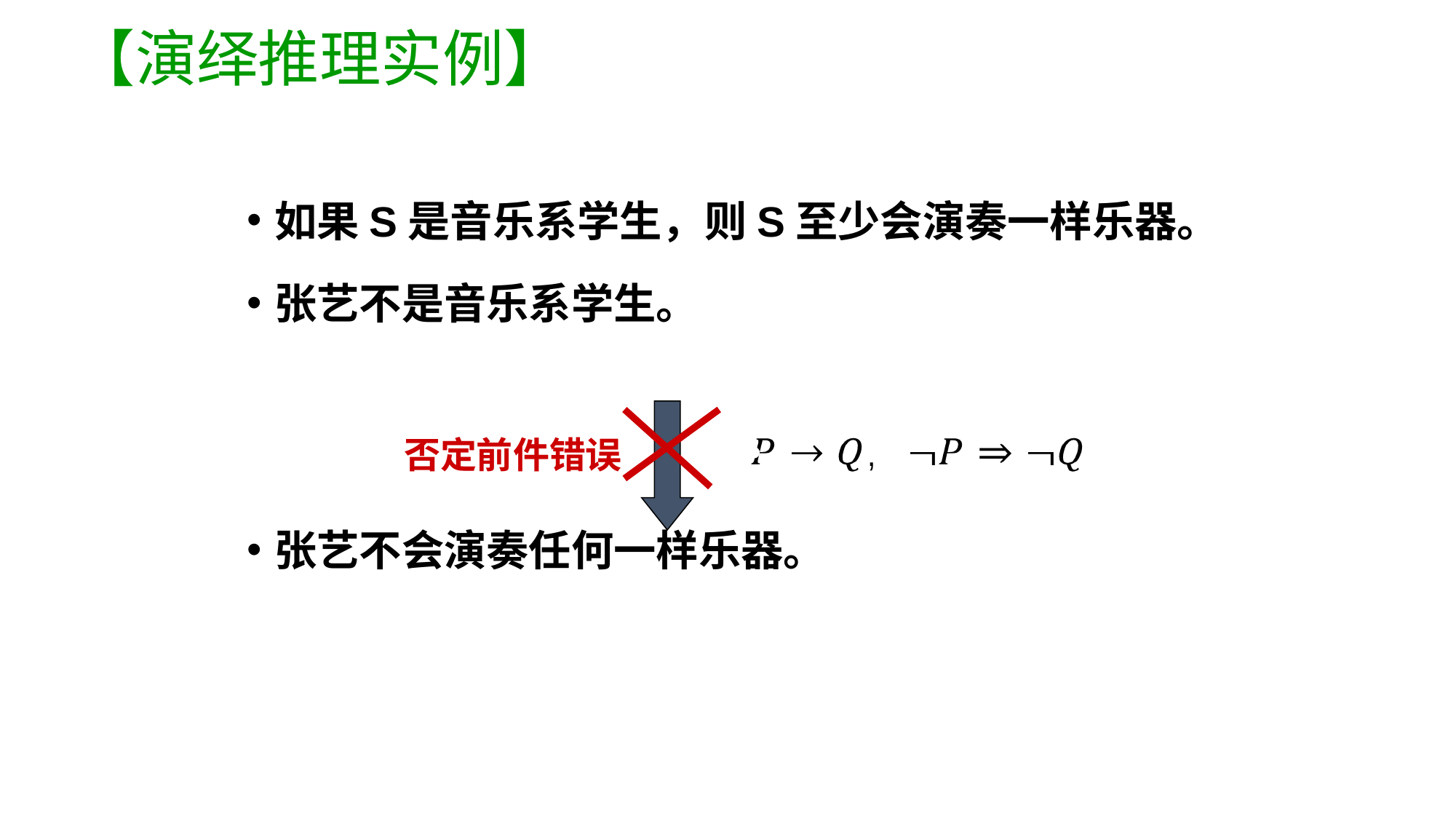

# 【演绎推理实例】
如果S是音乐系学生，则S至少会演奏一样乐器。
张艺不是音乐系学生。

张艺不会演奏任何一样乐器。

否定前件错误

48